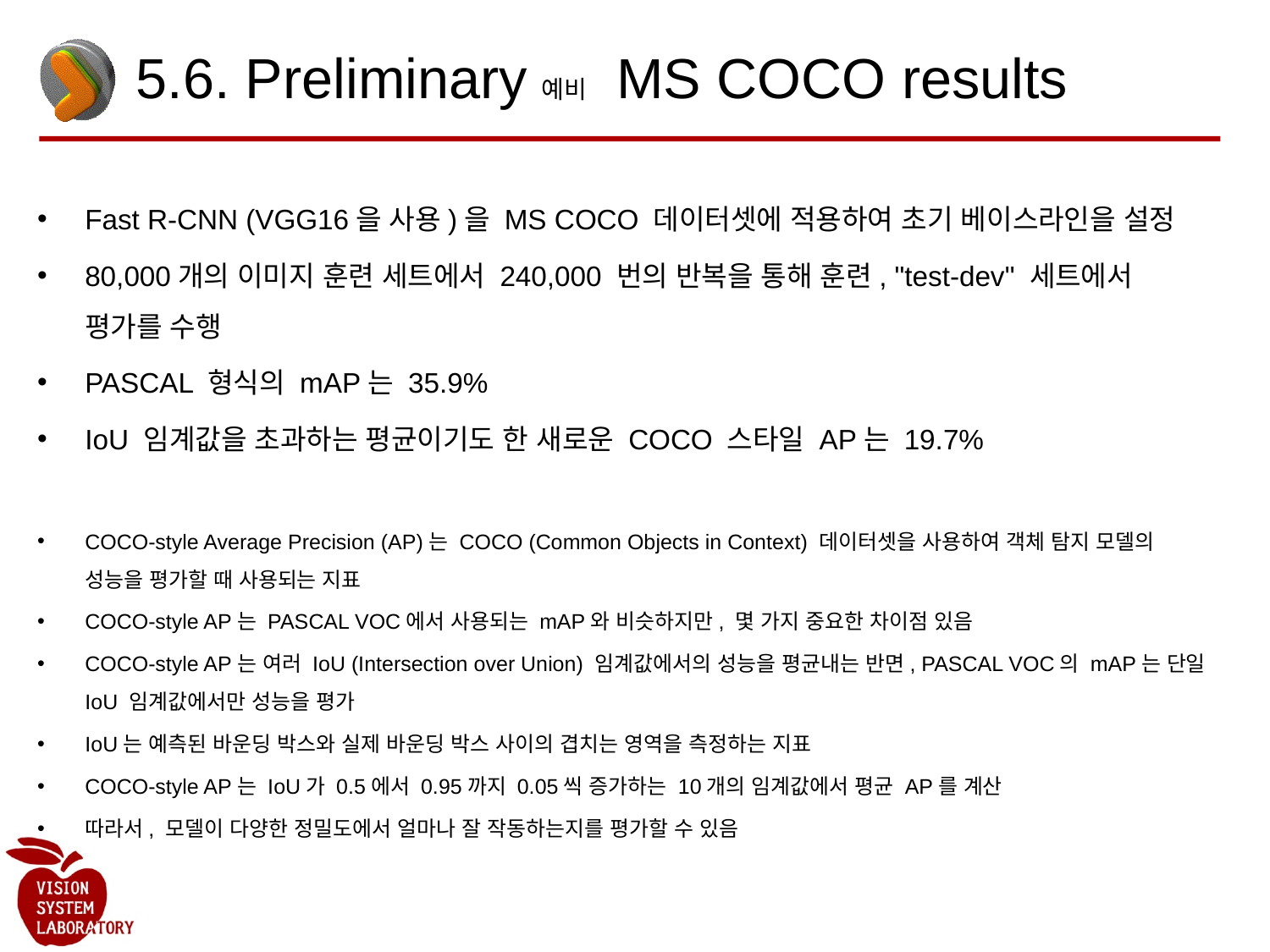

# 5.6. Preliminary예비 MS COCO results
Fast R-CNN (VGG16을 사용)을 MS COCO 데이터셋에 적용하여 초기 베이스라인을 설정
80,000개의 이미지 훈련 세트에서 240,000 번의 반복을 통해 훈련, "test-dev" 세트에서 평가를 수행
PASCAL 형식의 mAP는 35.9%
IoU 임계값을 초과하는 평균이기도 한 새로운 COCO 스타일 AP는 19.7%

COCO-style Average Precision (AP)는 COCO (Common Objects in Context) 데이터셋을 사용하여 객체 탐지 모델의 성능을 평가할 때 사용되는 지표
COCO-style AP는 PASCAL VOC에서 사용되는 mAP와 비슷하지만, 몇 가지 중요한 차이점 있음
COCO-style AP는 여러 IoU (Intersection over Union) 임계값에서의 성능을 평균내는 반면, PASCAL VOC의 mAP는 단일 IoU 임계값에서만 성능을 평가
IoU는 예측된 바운딩 박스와 실제 바운딩 박스 사이의 겹치는 영역을 측정하는 지표
COCO-style AP는 IoU가 0.5에서 0.95까지 0.05씩 증가하는 10개의 임계값에서 평균 AP를 계산
따라서, 모델이 다양한 정밀도에서 얼마나 잘 작동하는지를 평가할 수 있음